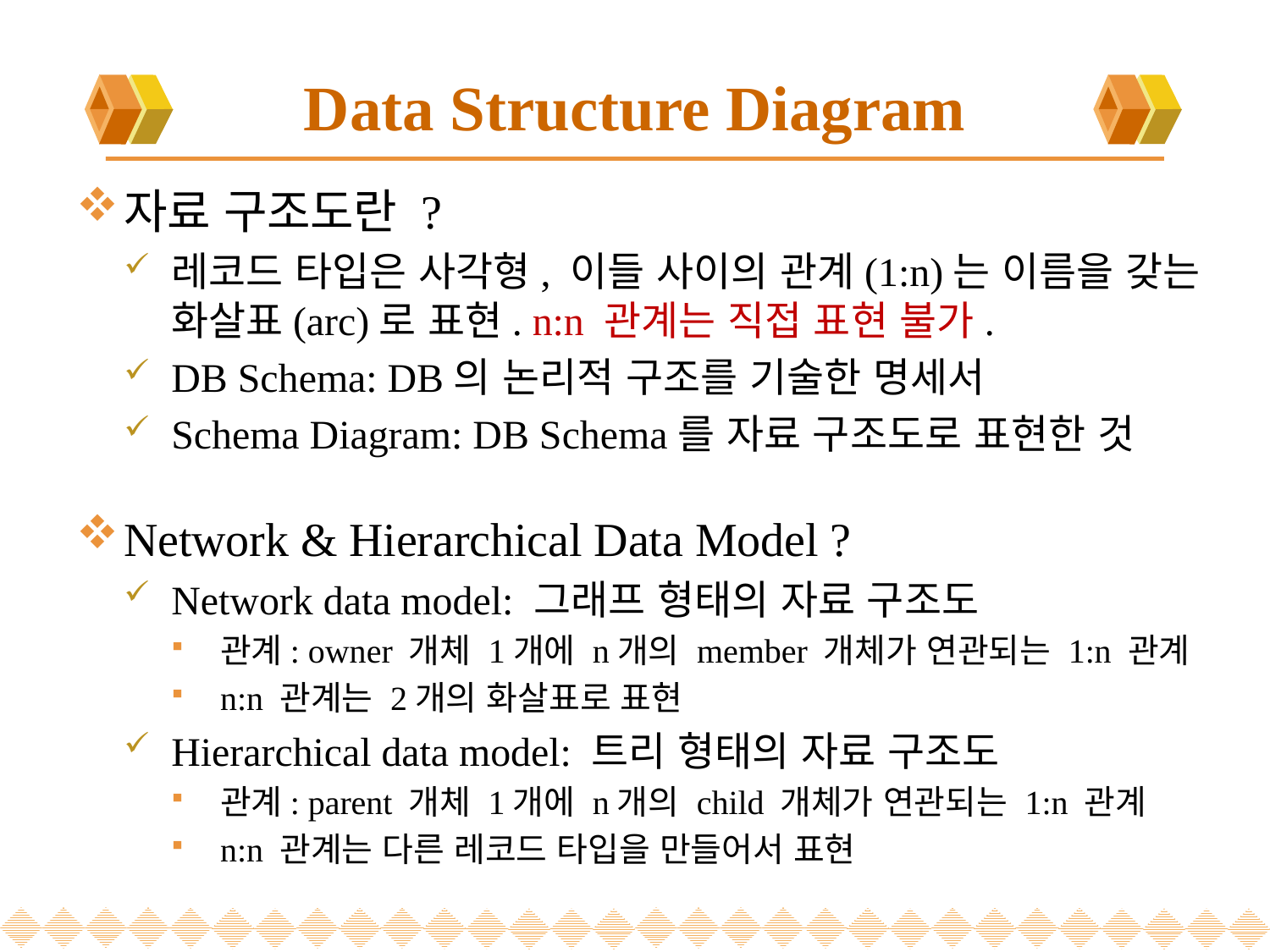

# Data Structure Diagram
자료 구조도란 ?
레코드 타입은 사각형, 이들 사이의 관계(1:n)는 이름을 갖는 화살표(arc)로 표현. n:n 관계는 직접 표현 불가.
DB Schema: DB의 논리적 구조를 기술한 명세서
Schema Diagram: DB Schema를 자료 구조도로 표현한 것

Network & Hierarchical Data Model ?
Network data model: 그래프 형태의 자료 구조도
관계: owner 개체 1개에 n개의 member 개체가 연관되는 1:n 관계
n:n 관계는 2개의 화살표로 표현
Hierarchical data model: 트리 형태의 자료 구조도
관계: parent 개체 1개에 n개의 child 개체가 연관되는 1:n 관계
n:n 관계는 다른 레코드 타입을 만들어서 표현